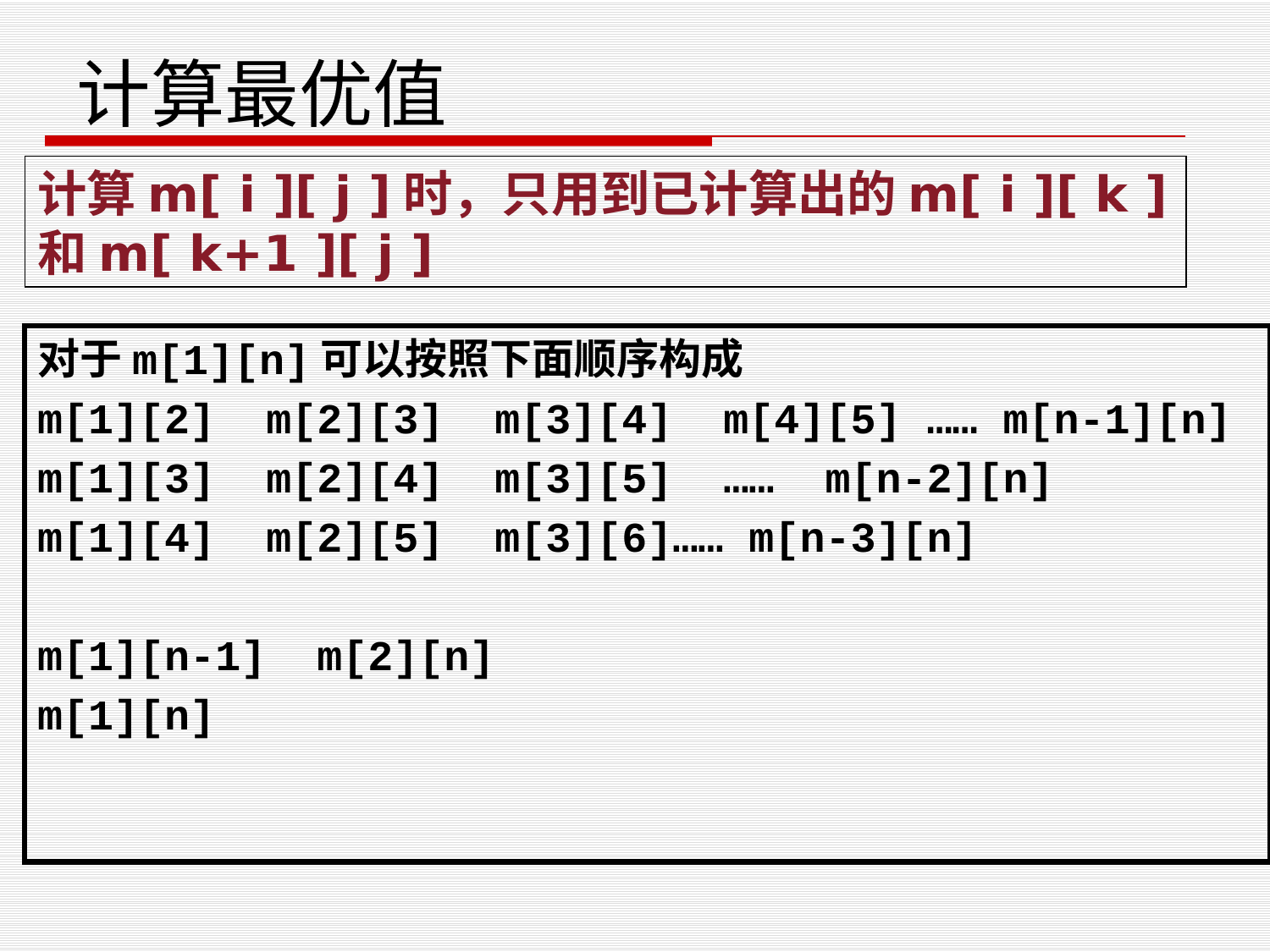

计算最优值
计算m[ i ][ j ]时，只用到已计算出的m[ i ][ k ]和m[ k+1 ][ j ]
对于m[1][n]可以按照下面顺序构成
m[1][2]  m[2][3]  m[3][4]  m[4][5] …… m[n-1][n]
m[1][3]  m[2][4]  m[3][5]  ……  m[n-2][n]
m[1][4]  m[2][5]  m[3][6]…… m[n-3][n]

m[1][n-1]  m[2][n]
m[1][n]